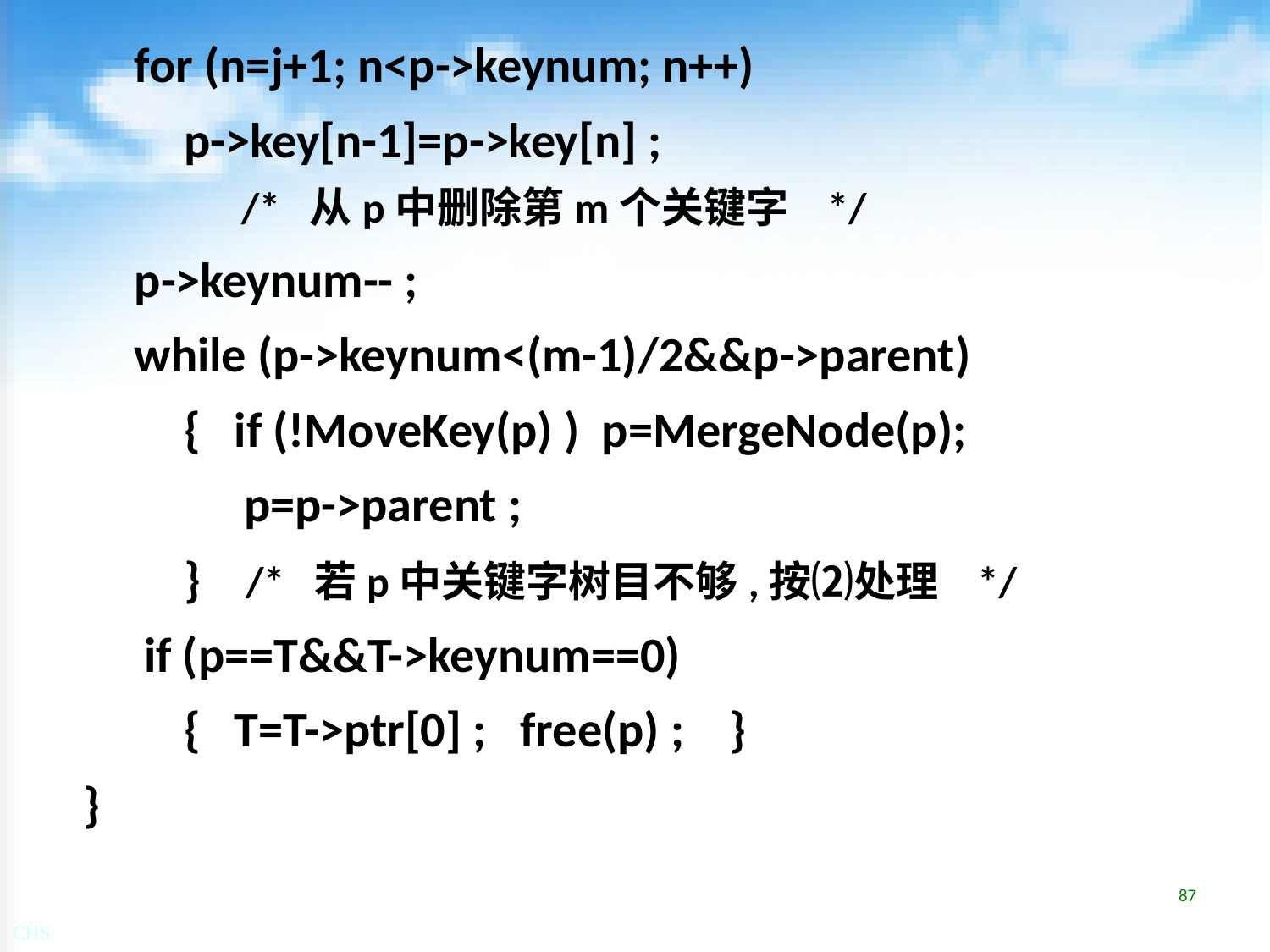

for (n=j+1; n<p->keynum; n++)
p->key[n-1]=p->key[n] ;
 /*  从p中删除第m个关键字   */
p->keynum-- ;
while (p->keynum<(m-1)/2&&p->parent)
{   if (!MoveKey(p) )  p=MergeNode(p);
 p=p->parent ;
}    /*  若p中关键字树目不够,按⑵处理   */
 if (p==T&&T->keynum==0)
{   T=T->ptr[0] ;   free(p) ;    }
}
87